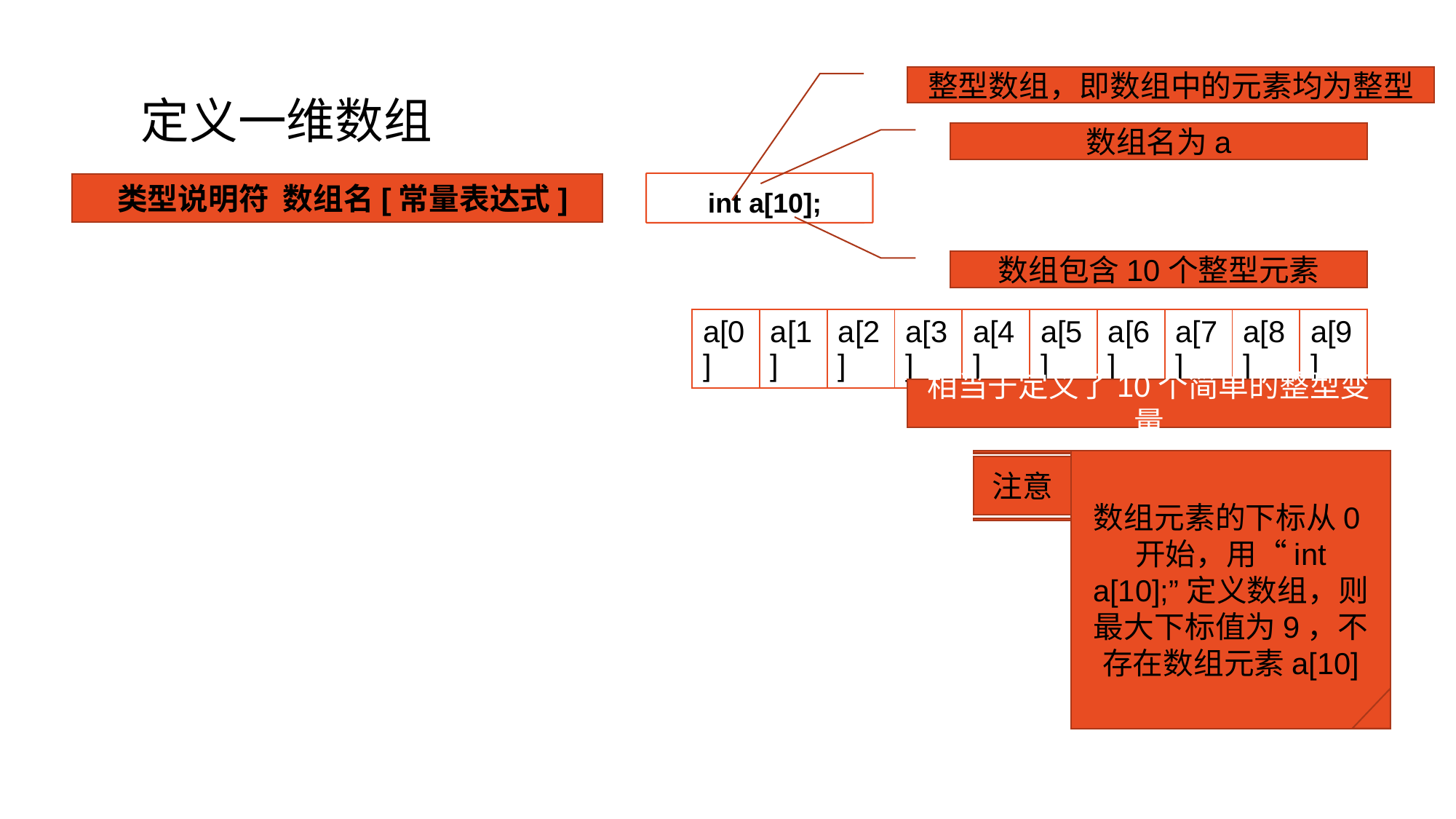

# 定义一维数组
整型数组，即数组中的元素均为整型
数组名为a
int a[10];
类型说明符  数组名[常量表达式]
数组包含10个整型元素
| a[0] | a[1] | a[2] | a[3] | a[4] | a[5] | a[6] | a[7] | a[8] | a[9] |
| --- | --- | --- | --- | --- | --- | --- | --- | --- | --- |
相当于定义了10个简单的整型变量
注意
数组元素的下标从0开始，用“int a[10];”定义数组，则最大下标值为9，不存在数组元素a[10]